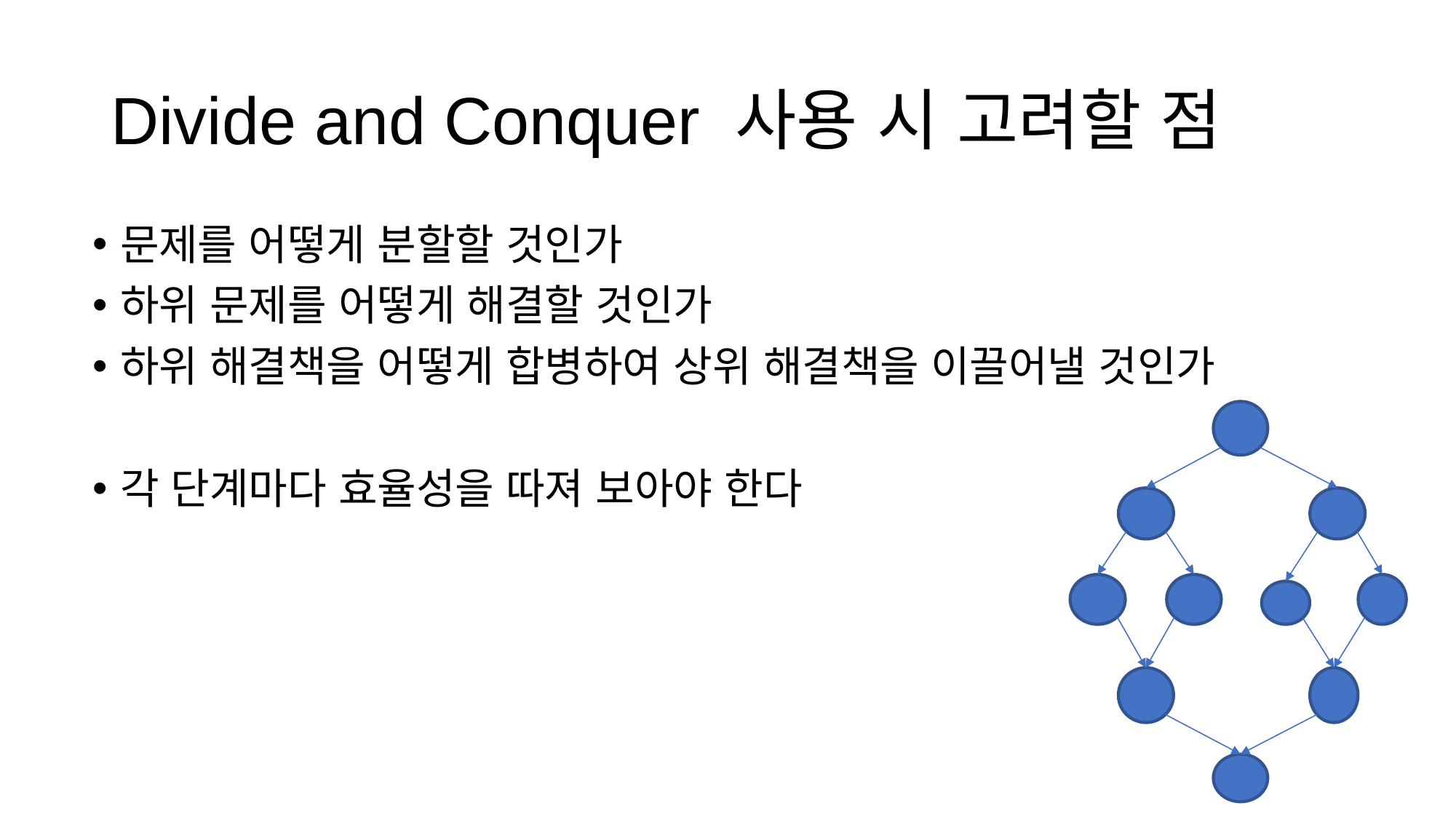

Divide and Conquer 사용 시 고려할 점
문제를 어떻게 분할할 것인가
하위 문제를 어떻게 해결할 것인가
하위 해결책을 어떻게 합병하여 상위 해결책을 이끌어낼 것인가

각 단계마다 효율성을 따져 보아야 한다